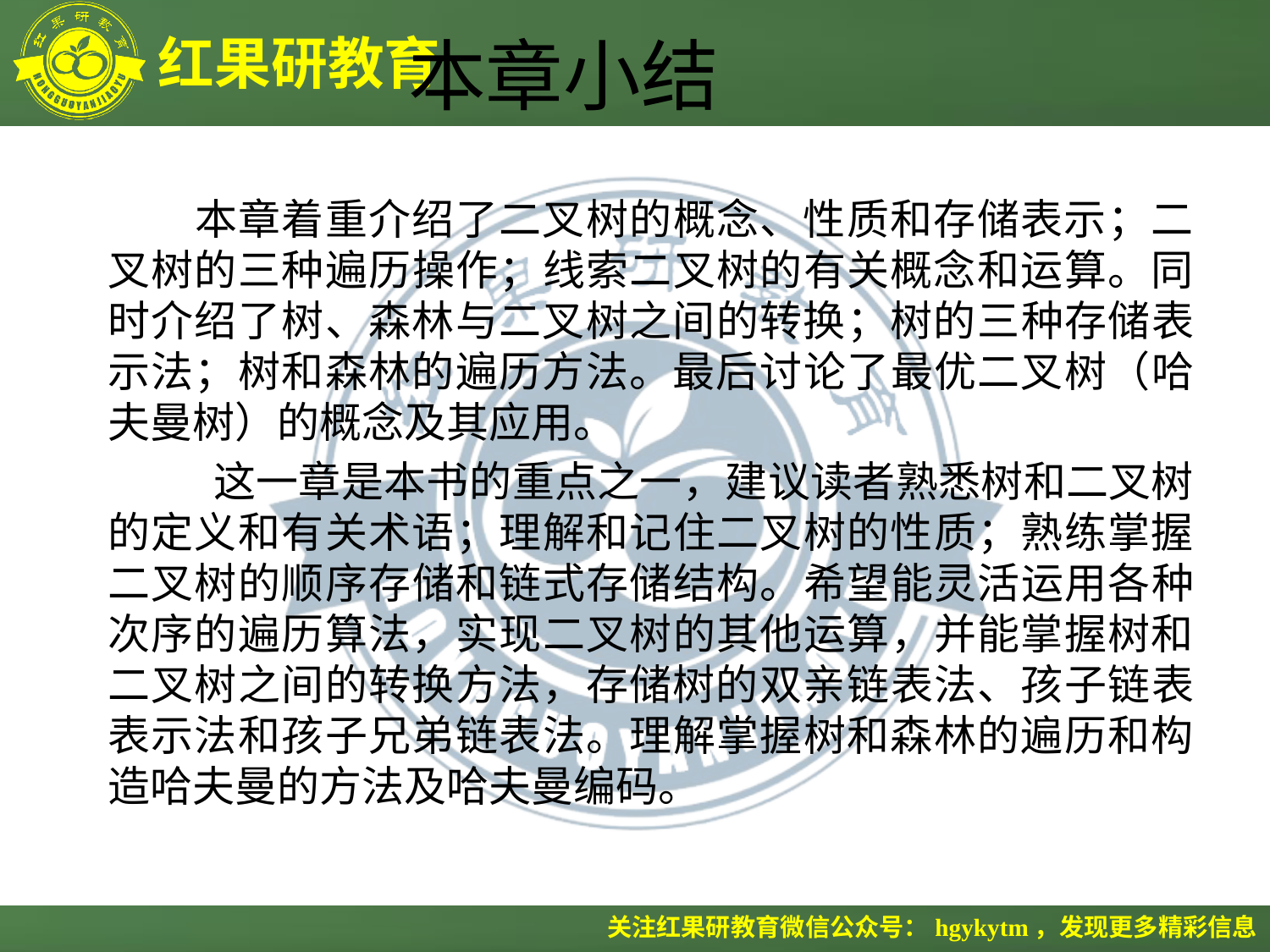

# 本章小结
　　本章着重介绍了二叉树的概念、性质和存储表示；二叉树的三种遍历操作；线索二叉树的有关概念和运算。同时介绍了树、森林与二叉树之间的转换；树的三种存储表示法；树和森林的遍历方法。最后讨论了最优二叉树（哈夫曼树）的概念及其应用。
 　　这一章是本书的重点之一，建议读者熟悉树和二叉树的定义和有关术语；理解和记住二叉树的性质；熟练掌握二叉树的顺序存储和链式存储结构。希望能灵活运用各种次序的遍历算法，实现二叉树的其他运算，并能掌握树和二叉树之间的转换方法，存储树的双亲链表法、孩子链表表示法和孩子兄弟链表法。理解掌握树和森林的遍历和构造哈夫曼的方法及哈夫曼编码。